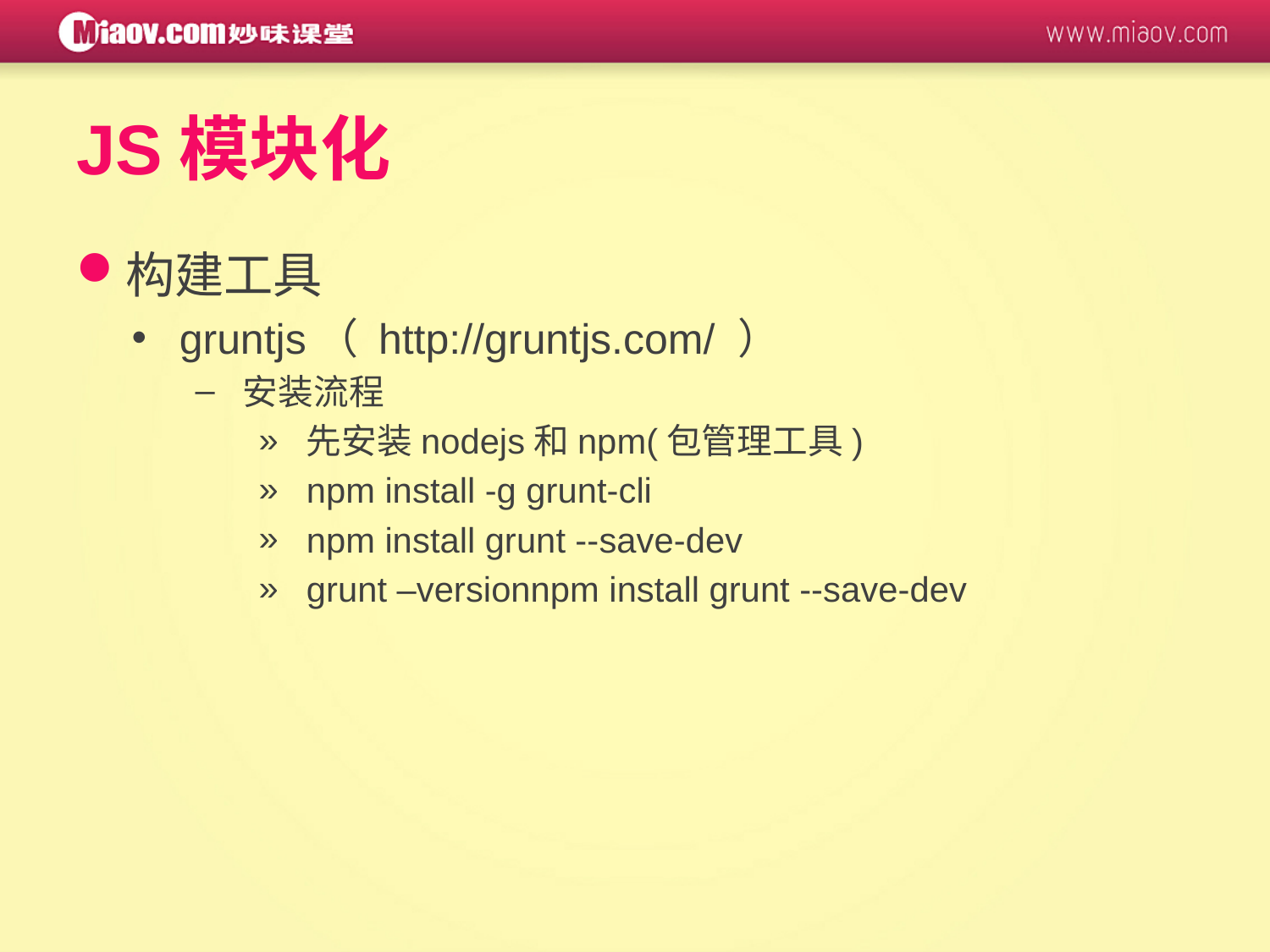

# JS模块化
构建工具
gruntjs（ http://gruntjs.com/ ）
安装流程
先安装nodejs和npm(包管理工具)
npm install -g grunt-cli
npm install grunt --save-dev
grunt –versionnpm install grunt --save-dev